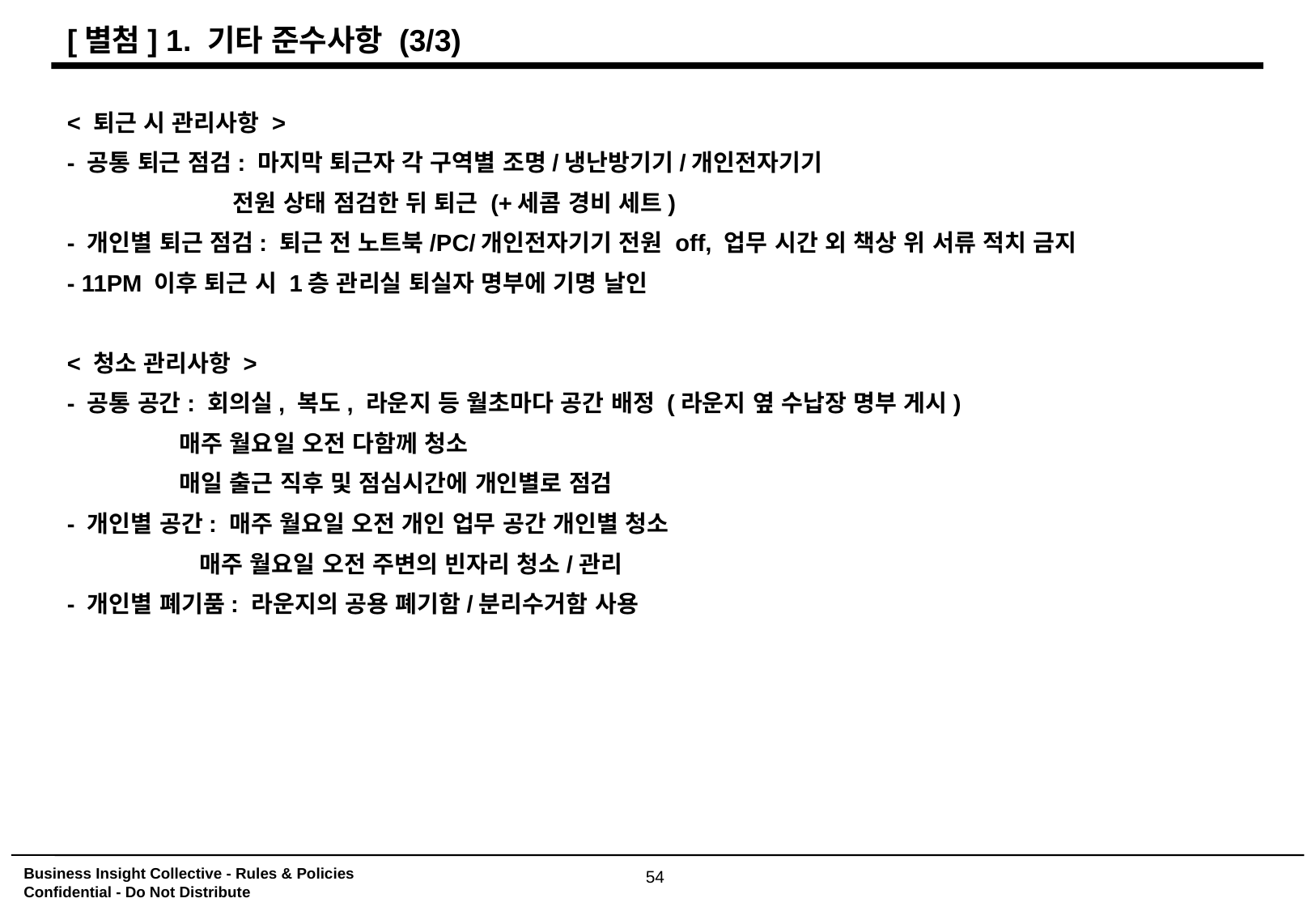

[별첨] 1. 기타 준수사항 (3/3)
< 퇴근 시 관리사항 >
- 공통 퇴근 점검: 마지막 퇴근자 각 구역별 조명/냉난방기기/개인전자기기
                        전원 상태 점검한 뒤 퇴근 (+세콤 경비 세트)
- 개인별 퇴근 점검: 퇴근 전 노트북/PC/개인전자기기 전원 off, 업무 시간 외 책상 위 서류 적치 금지
- 11PM 이후 퇴근 시 1층 관리실 퇴실자 명부에 기명 날인

< 청소 관리사항 >
- 공통 공간: 회의실, 복도, 라운지 등 월초마다 공간 배정 (라운지 옆 수납장 명부 게시)
                매주 월요일 오전 다함께 청소
                매일 출근 직후 및 점심시간에 개인별로 점검
- 개인별 공간: 매주 월요일 오전 개인 업무 공간 개인별 청소
                   매주 월요일 오전 주변의 빈자리 청소/관리
- 개인별 폐기품: 라운지의 공용 폐기함/분리수거함 사용